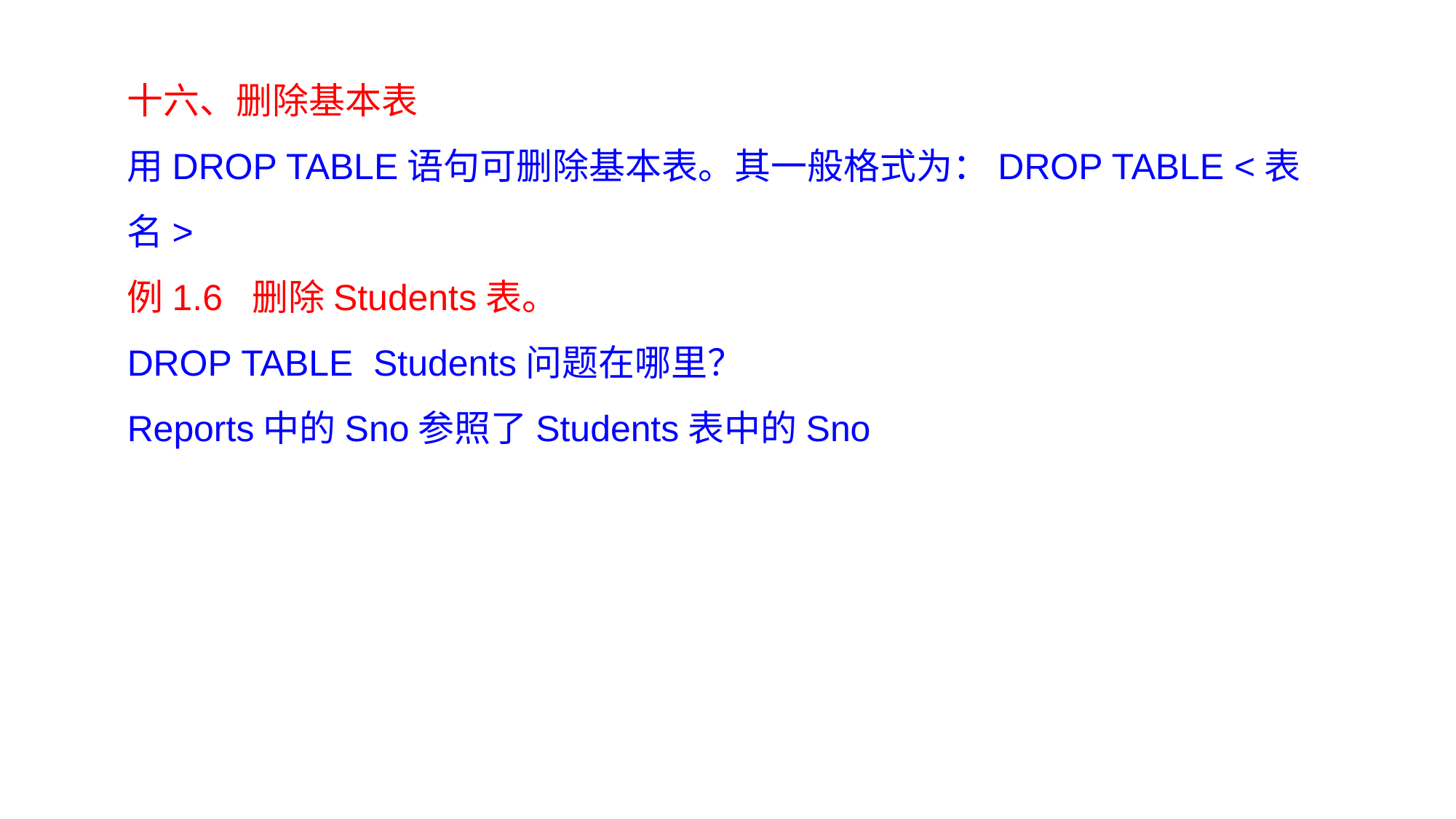

十六、删除基本表
用DROP TABLE语句可删除基本表。其一般格式为：DROP TABLE <表名>
例1.6  删除Students表。
DROP TABLE  Students问题在哪里？
Reports中的Sno参照了Students表中的Sno